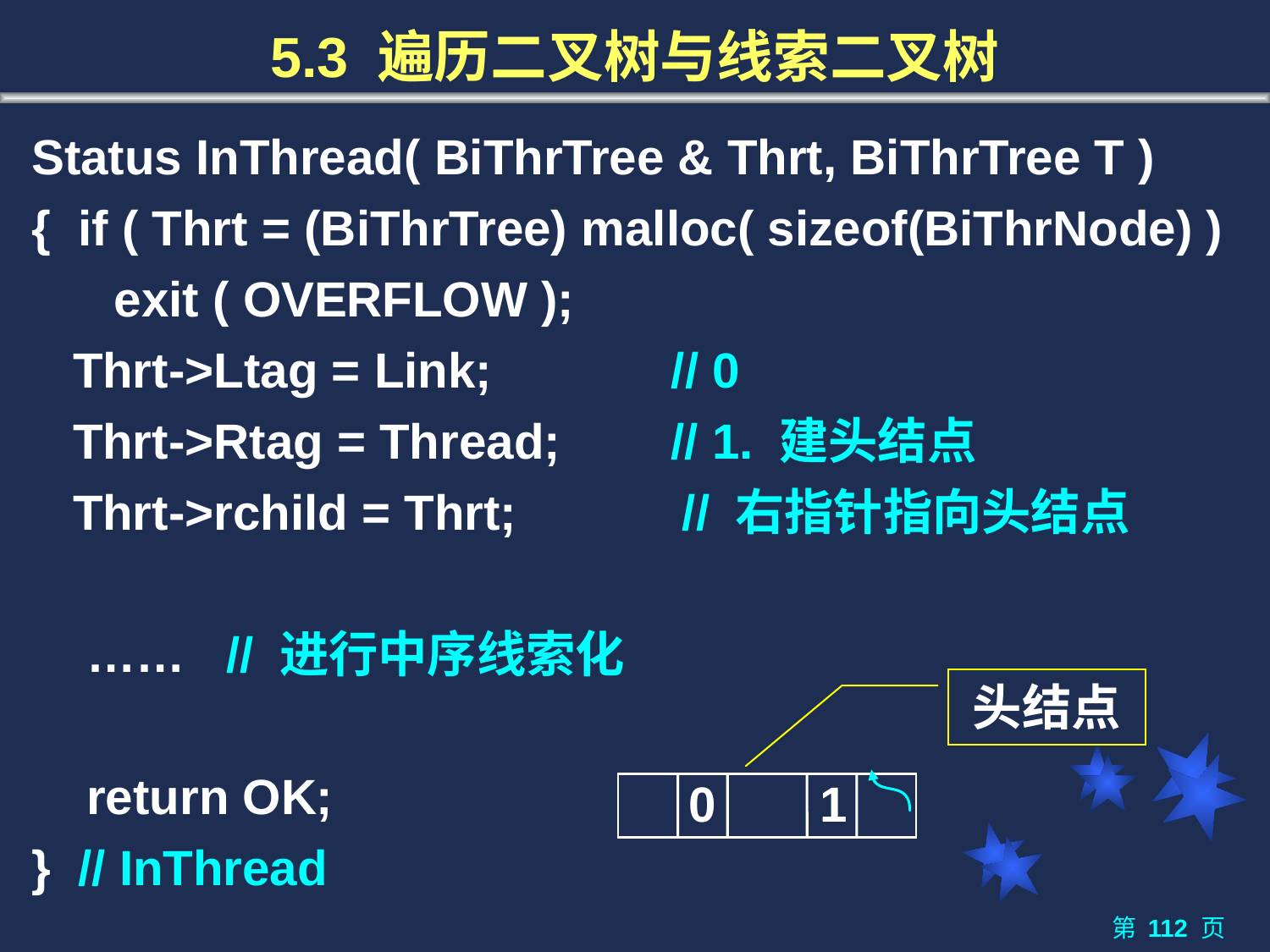

# 5.3 遍历二叉树与线索二叉树
Status InThread( BiThrTree & Thrt, BiThrTree T )
{  if ( Thrt = (BiThrTree) malloc( sizeof(BiThrNode) )
      exit ( OVERFLOW );
   Thrt->Ltag = Link;             // 0
   Thrt->Rtag = Thread;        // 1. 建头结点
   Thrt->rchild = Thrt;            // 右指针指向头结点

    ……   // 进行中序线索化

    return OK;
}  // InThread
头结点
0
1

第 112 页